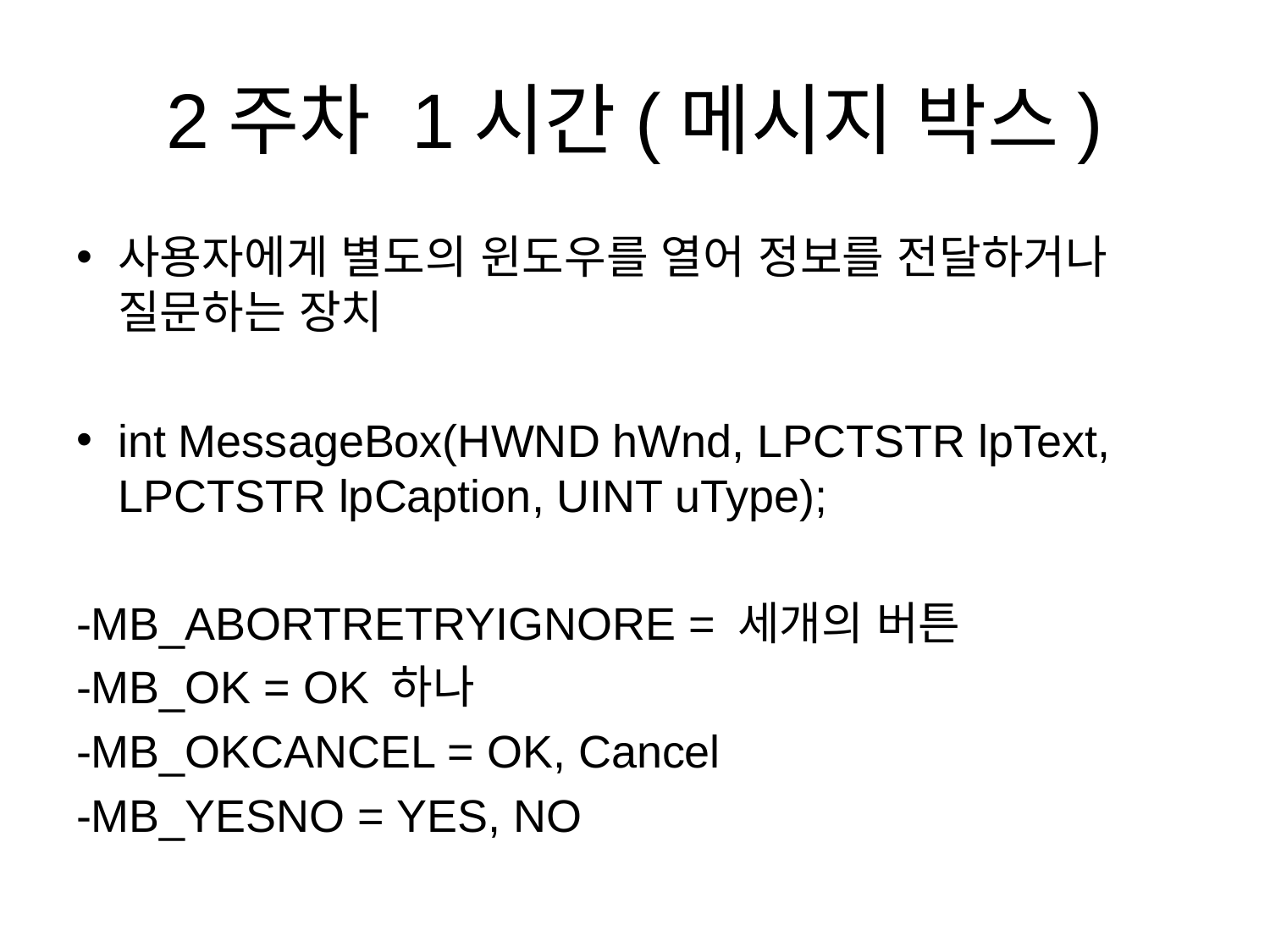

# 2주차 1시간(메시지 박스)
사용자에게 별도의 윈도우를 열어 정보를 전달하거나 질문하는 장치

int MessageBox(HWND hWnd, LPCTSTR lpText, LPCTSTR lpCaption, UINT uType);

-MB_ABORTRETRYIGNORE = 세개의 버튼
-MB_OK = OK 하나
-MB_OKCANCEL = OK, Cancel
-MB_YESNO = YES, NO